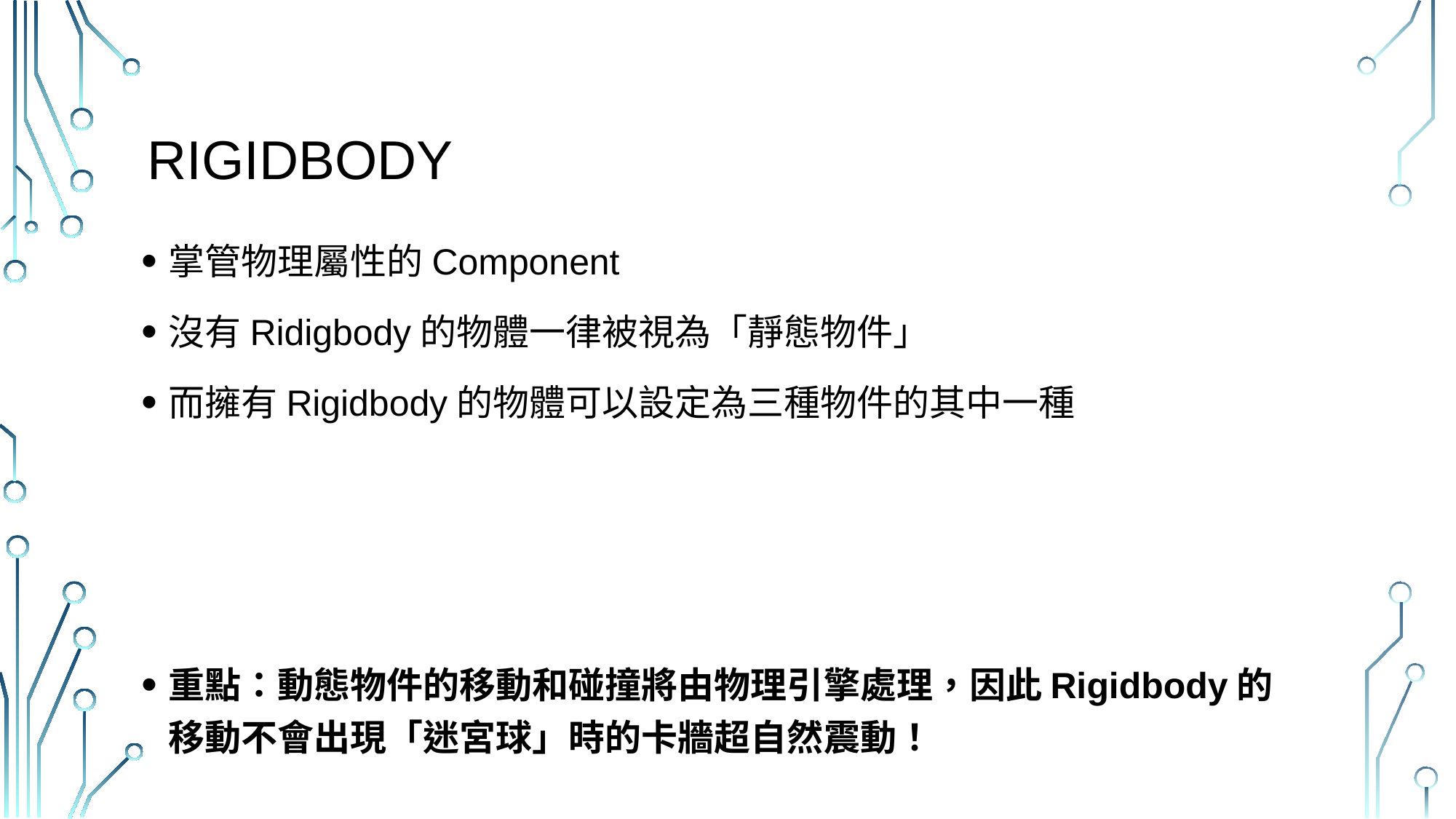

# Rigidbody
掌管物理屬性的Component
沒有Ridigbody的物體一律被視為「靜態物件」
而擁有Rigidbody的物體可以設定為三種物件的其中一種

重點：動態物件的移動和碰撞將由物理引擎處理，因此Rigidbody的移動不會出現「迷宮球」時的卡牆超自然震動！